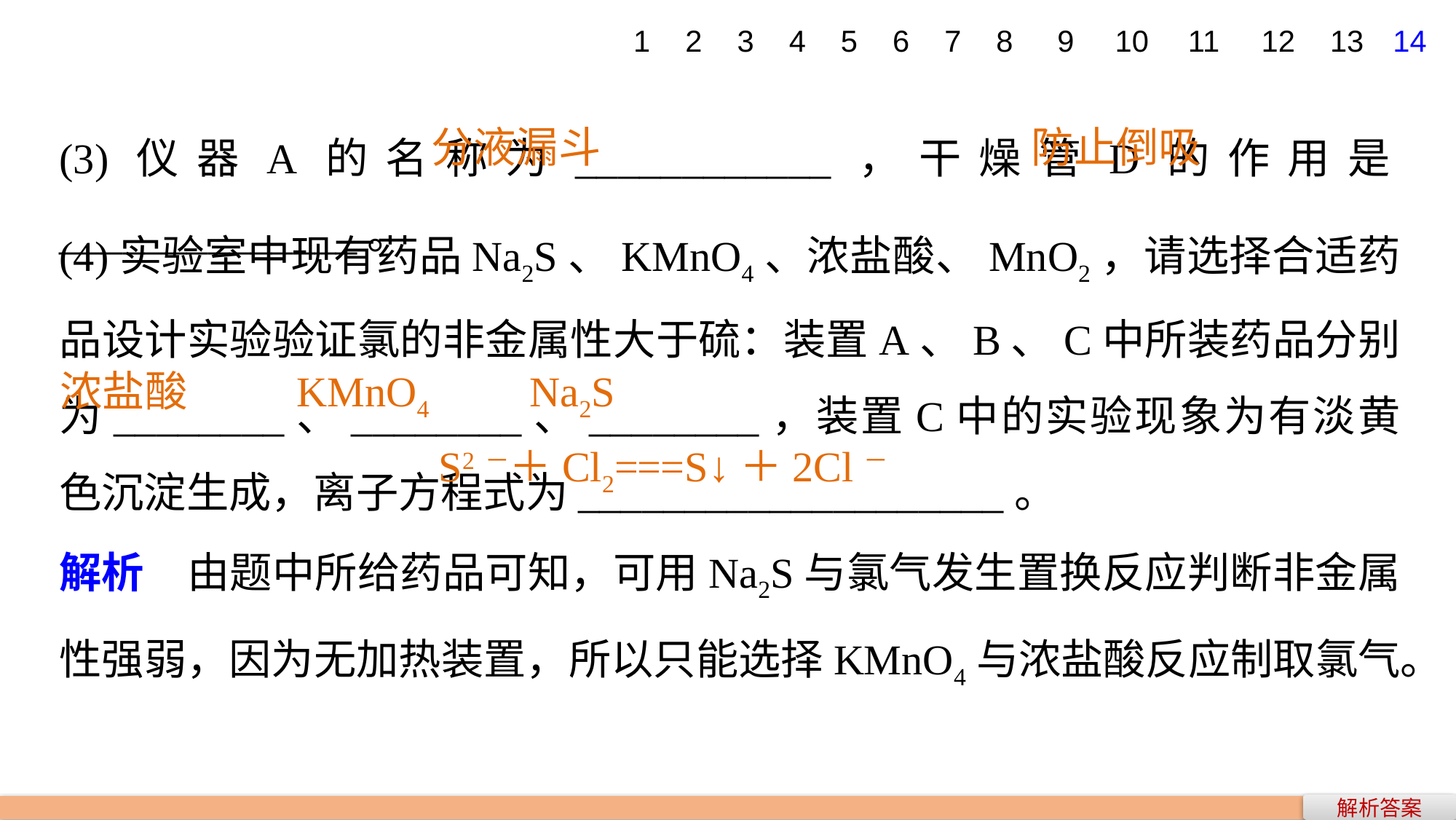

1
2
3
4
5
6
7
8
9
10
11
12
13
14
(3)仪器A的名称为____________，干燥管D的作用是______________。

分液漏斗　                                         防止倒吸
(4)实验室中现有药品Na2S、KMnO4、浓盐酸、MnO2，请选择合适药品设计实验验证氯的非金属性大于硫：装置A、B、C中所装药品分别为________、________、________，装置C中的实验现象为有淡黄色沉淀生成，离子方程式为____________________。
解析　由题中所给药品可知，可用Na2S与氯气发生置换反应判断非金属性强弱，因为无加热装置，所以只能选择KMnO4与浓盐酸反应制取氯气。
浓盐酸　      KMnO4　    Na2S
S2－＋Cl2===S↓＋2Cl－
解析答案